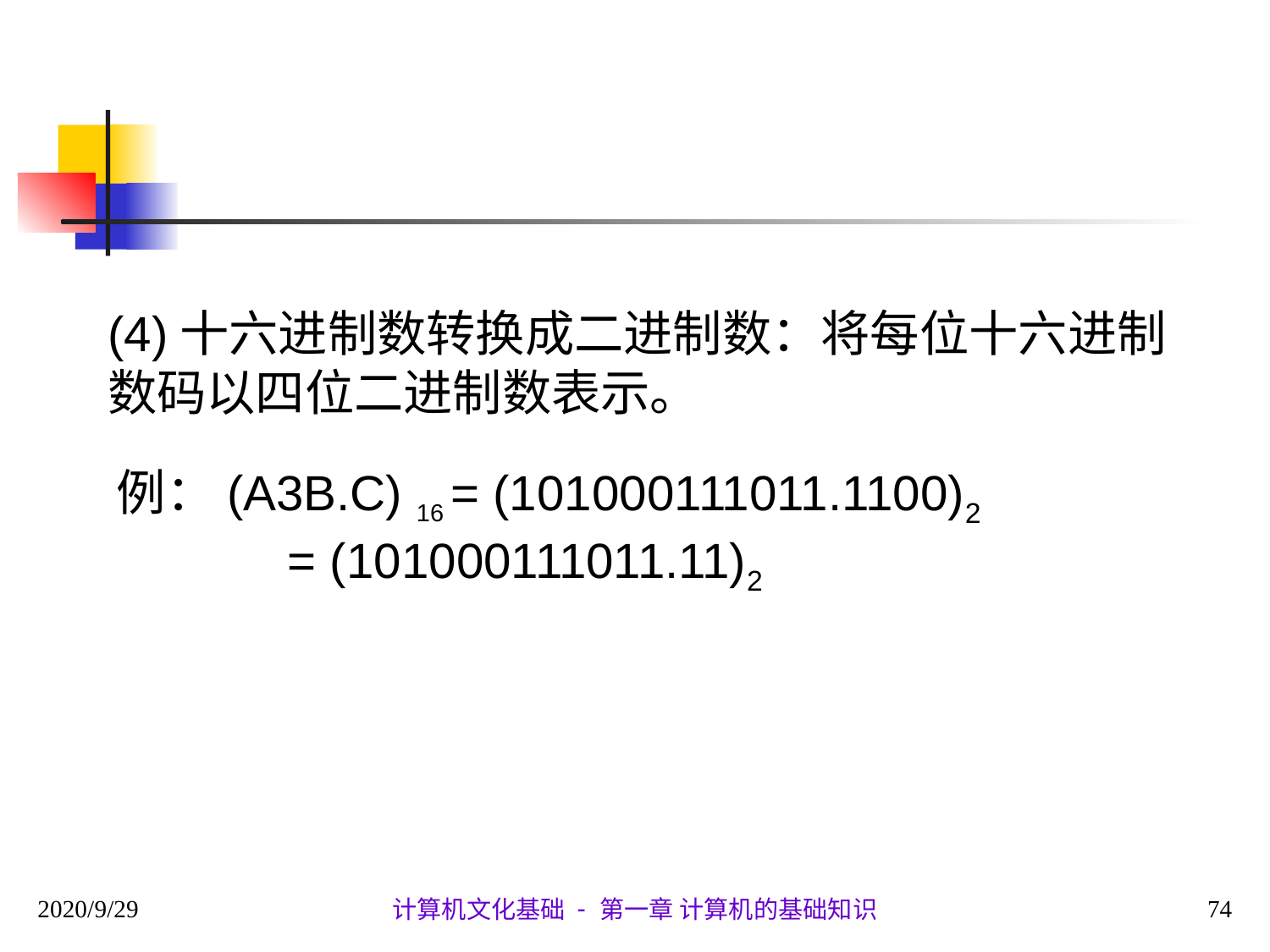

(4)十六进制数转换成二进制数：将每位十六进制数码以四位二进制数表示。
　例：(A3B.C) 16 = (101000111011.1100)2
                = (101000111011.11)2

2020/9/29
74
计算机文化基础 - 第一章 计算机的基础知识